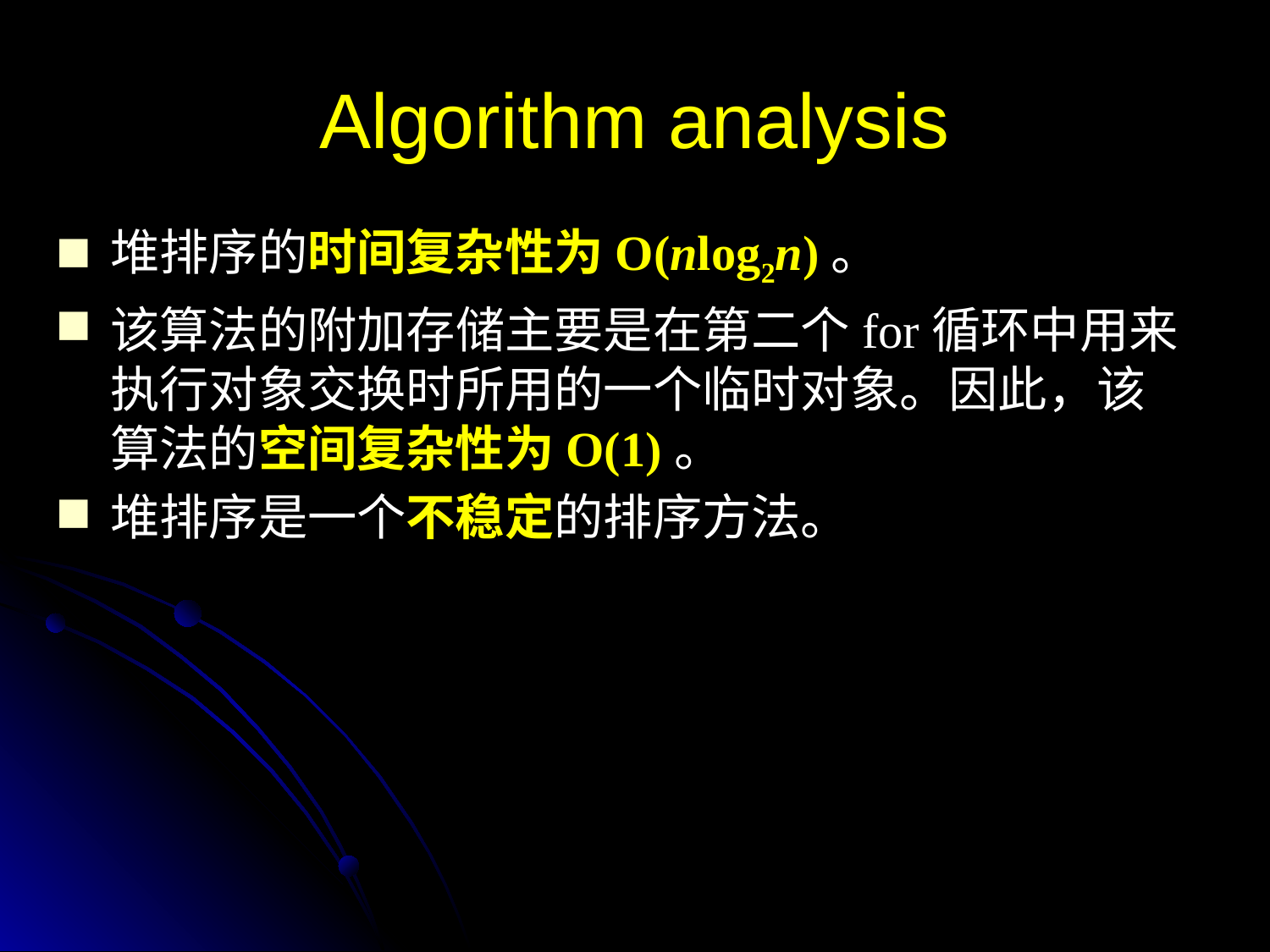

# Algorithm analysis
堆排序的时间复杂性为O(nlog2n)。
该算法的附加存储主要是在第二个for循环中用来执行对象交换时所用的一个临时对象。因此，该算法的空间复杂性为O(1)。
堆排序是一个不稳定的排序方法。